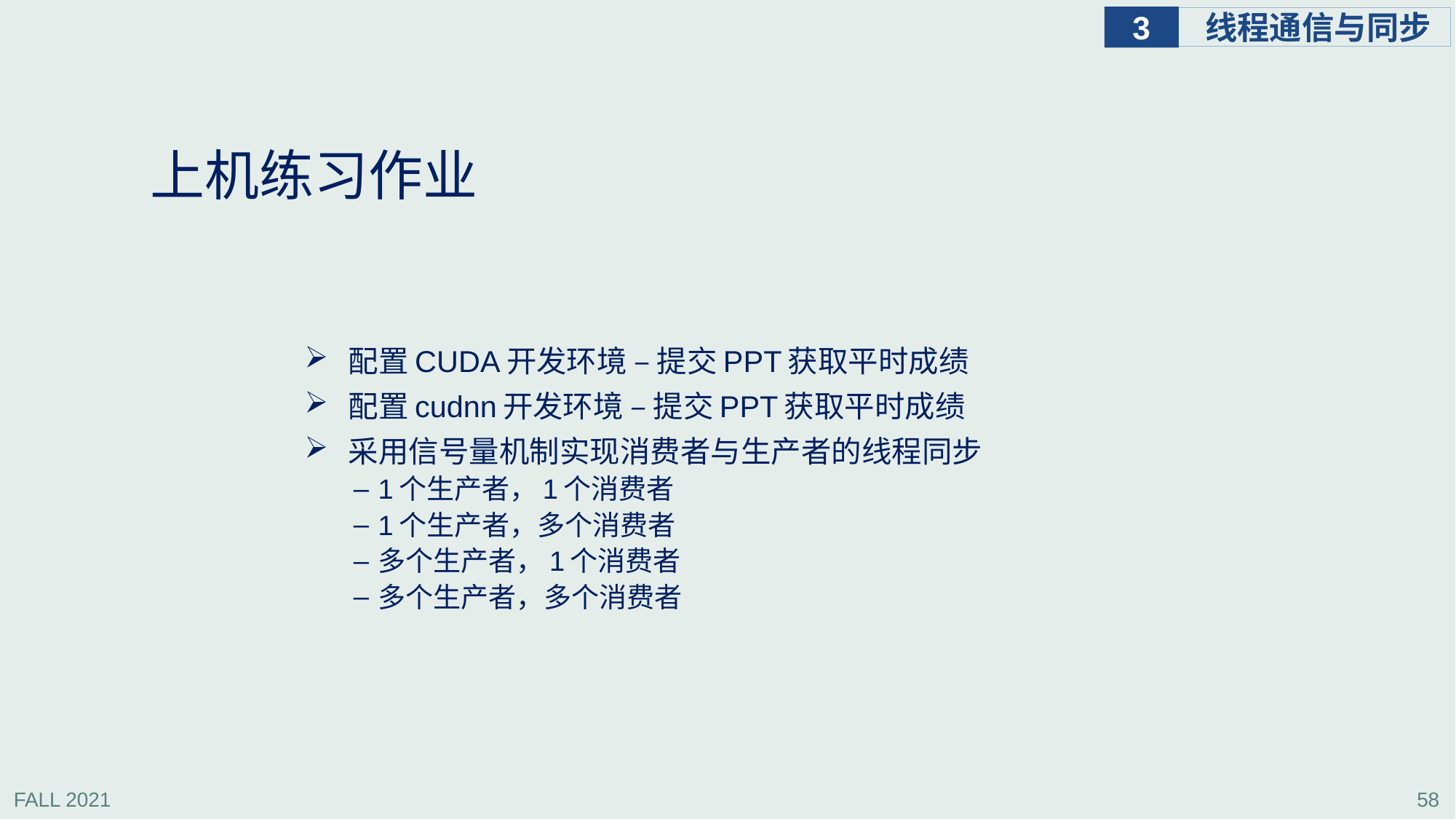

# 上机练习作业
  配置CUDA开发环境 – 提交PPT获取平时成绩
  配置cudnn开发环境 – 提交PPT获取平时成绩
  采用信号量机制实现消费者与生产者的线程同步
1个生产者，1个消费者
1个生产者，多个消费者
多个生产者，1个消费者
多个生产者，多个消费者